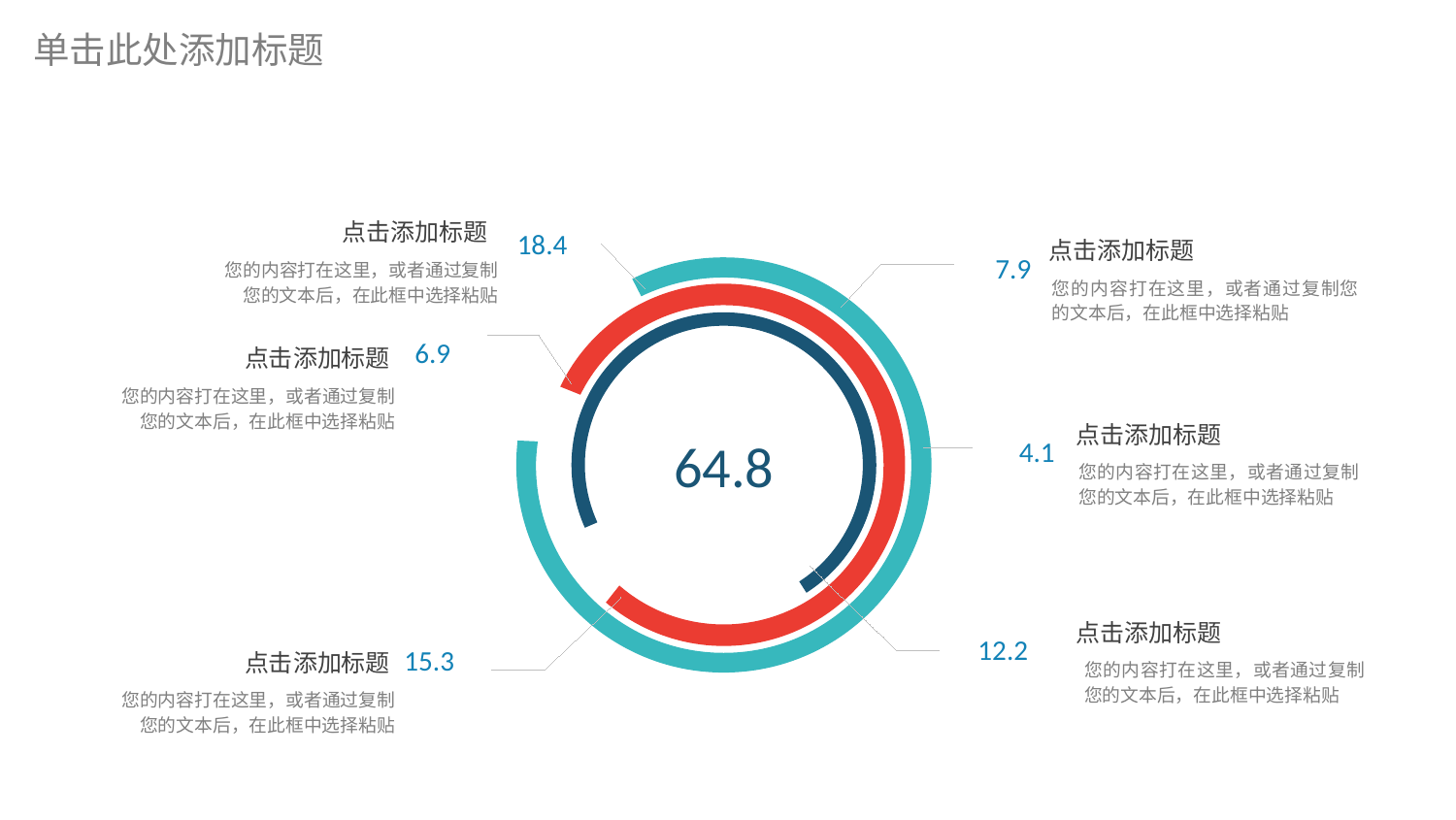

点击添加标题
点击添加标题
18.4

7.9
您的内容打在这里，或者通过复制您的文本后，在此框中选择粘贴

您的内容打在这里，或者通过复制您的文本后，在此框中选择粘贴

点击添加标题
6.9

您的内容打在这里，或者通过复制您的文本后，在此框中选择粘贴
点击添加标题
4.1
64.8

您的内容打在这里，或者通过复制您的文本后，在此框中选择粘贴

点击添加标题

12.2
点击添加标题
15.3
您的内容打在这里，或者通过复制您的文本后，在此框中选择粘贴
您的内容打在这里，或者通过复制您的文本后，在此框中选择粘贴